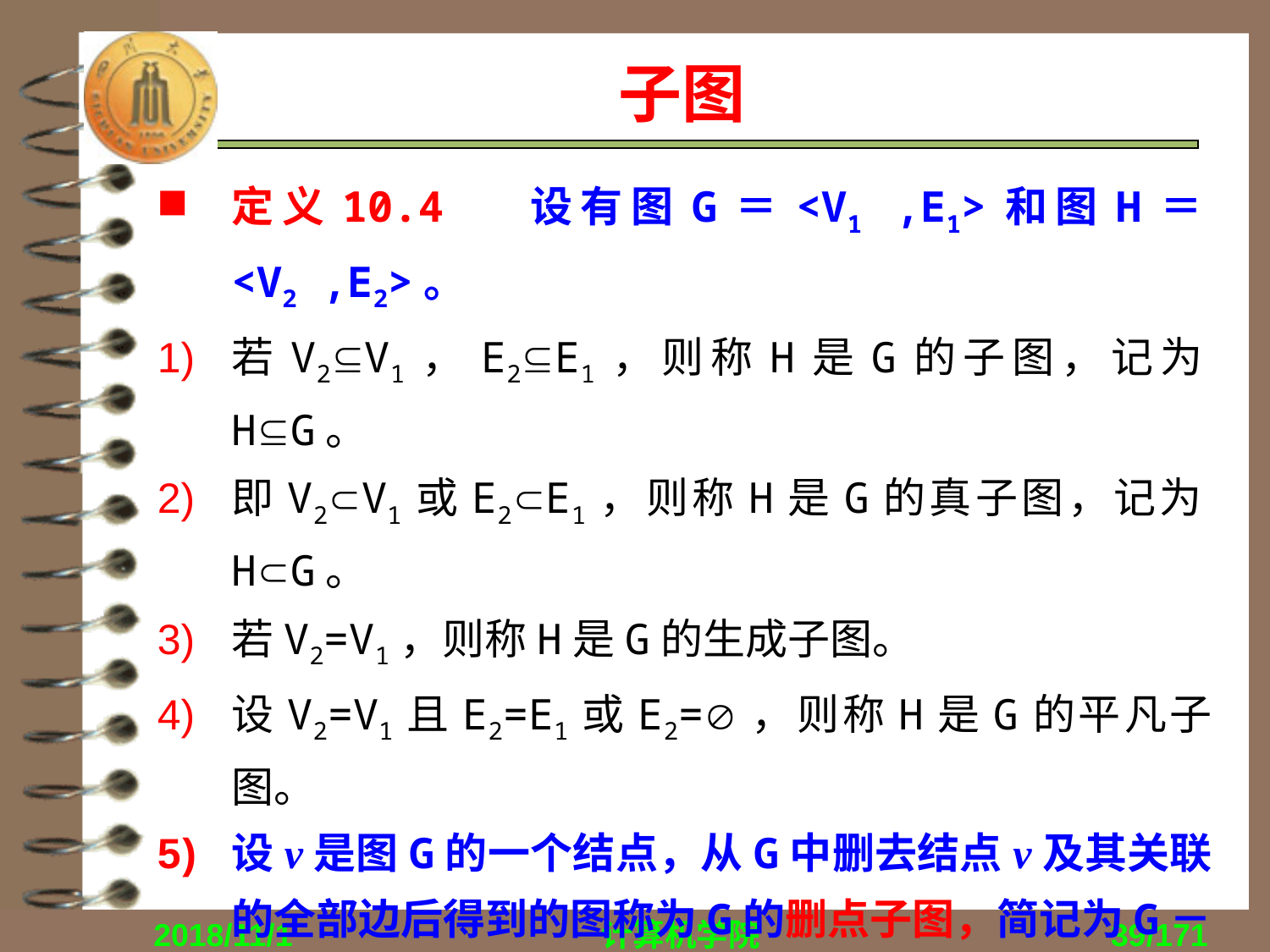

# 子图
定义10.4  设有图G＝<V1 ,E1>和图H＝<V2 ,E2>。
若V2⊆V1，E2⊆E1，则称H是G的子图，记为H⊆G。
即V2⊂V1或E2⊂E1，则称H是G的真子图，记为H⊂G。
若V2=V1，则称H是G的生成子图。
设V2=V1且E2=E1或E2=∅，则称H是G的平凡子图。
设v是图G的一个结点，从G中删去结点v及其关联的全部边后得到的图称为G的删点子图，简记为G－v。

2018/11/1
计算机学院
39/171